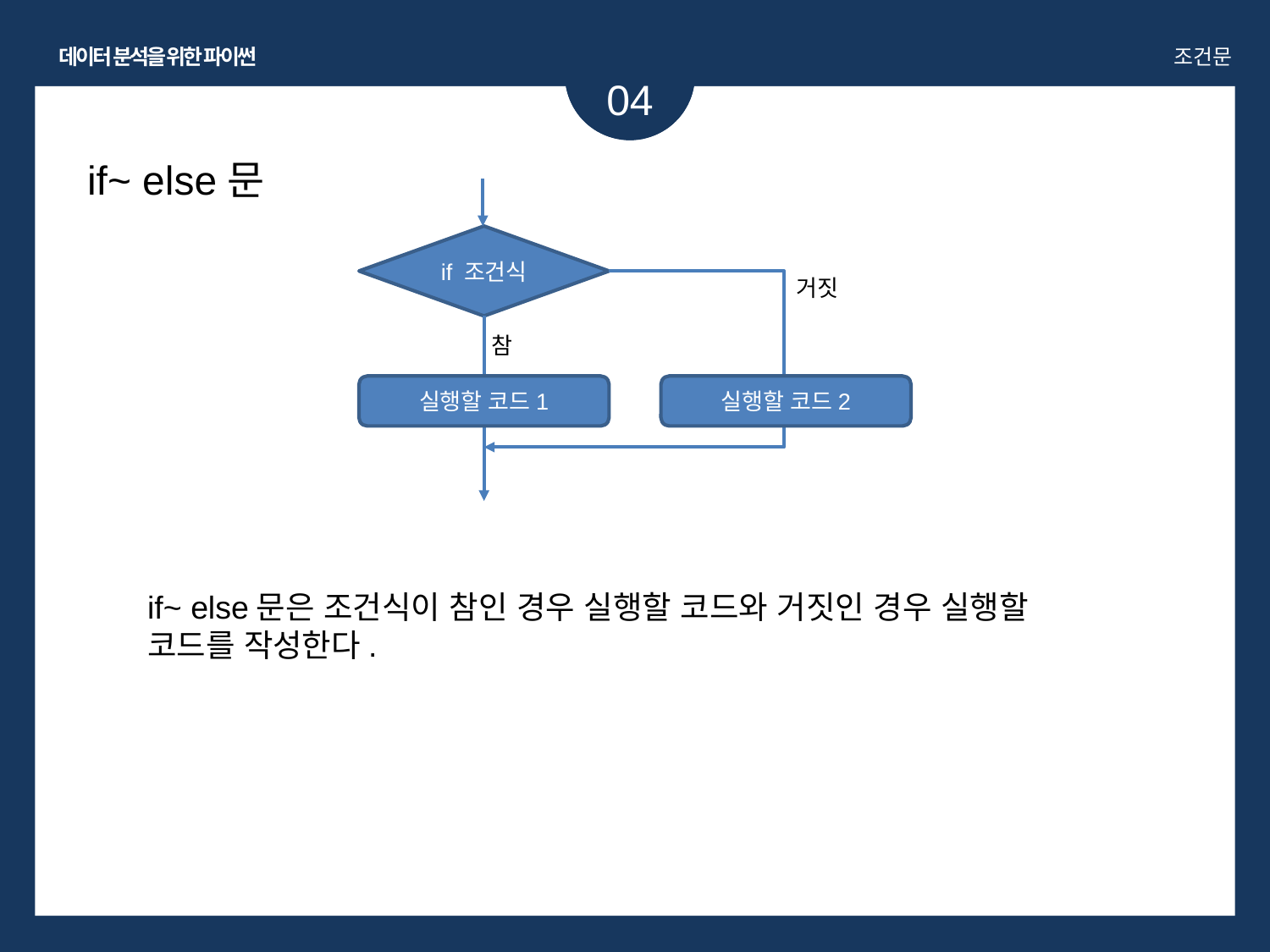

데이터 분석을 위한 파이썬
조건문
04
if~ else문
if 조건식
거짓
참
실행할 코드1
실행할 코드2
if~ else문은 조건식이 참인 경우 실행할 코드와 거짓인 경우 실행할 코드를 작성한다.